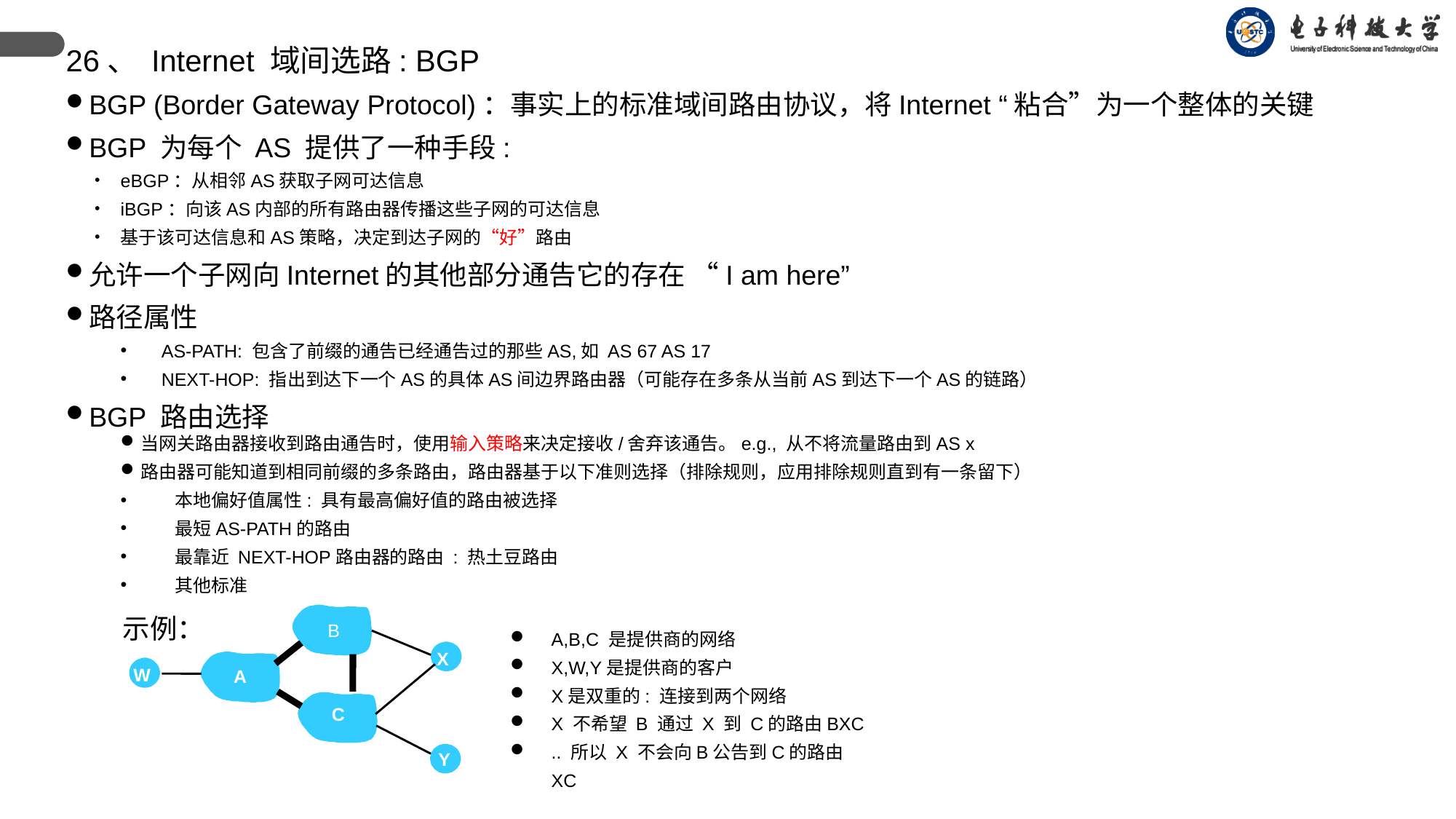

26、 Internet 域间选路: BGP
BGP (Border Gateway Protocol)：事实上的标准域间路由协议，将Internet “粘合”为一个整体的关键
BGP 为每个 AS 提供了一种手段:
eBGP：从相邻AS获取子网可达信息
iBGP：向该AS内部的所有路由器传播这些子网的可达信息
基于该可达信息和AS策略，决定到达子网的“好”路由
允许一个子网向Internet的其他部分通告它的存在 “I am here”
路径属性
AS-PATH: 包含了前缀的通告已经通告过的那些AS,如 AS 67 AS 17
NEXT-HOP: 指出到达下一个AS的具体AS间边界路由器（可能存在多条从当前AS到达下一个AS的链路）
BGP 路由选择
当网关路由器接收到路由通告时，使用输入策略来决定接收/舍弃该通告。e.g., 从不将流量路由到AS x
路由器可能知道到相同前缀的多条路由，路由器基于以下准则选择（排除规则，应用排除规则直到有一条留下）
本地偏好值属性: 具有最高偏好值的路由被选择
最短AS-PATH的路由
最靠近 NEXT-HOP路由器的路由 : 热土豆路由
其他标准

B

X

W

A

C

Y
示例：
A,B,C 是提供商的网络
X,W,Y是提供商的客户
X是双重的: 连接到两个网络
X 不希望 B 通过 X 到 C的路由BXC
.. 所以 X 不会向B公告到C的路由XC